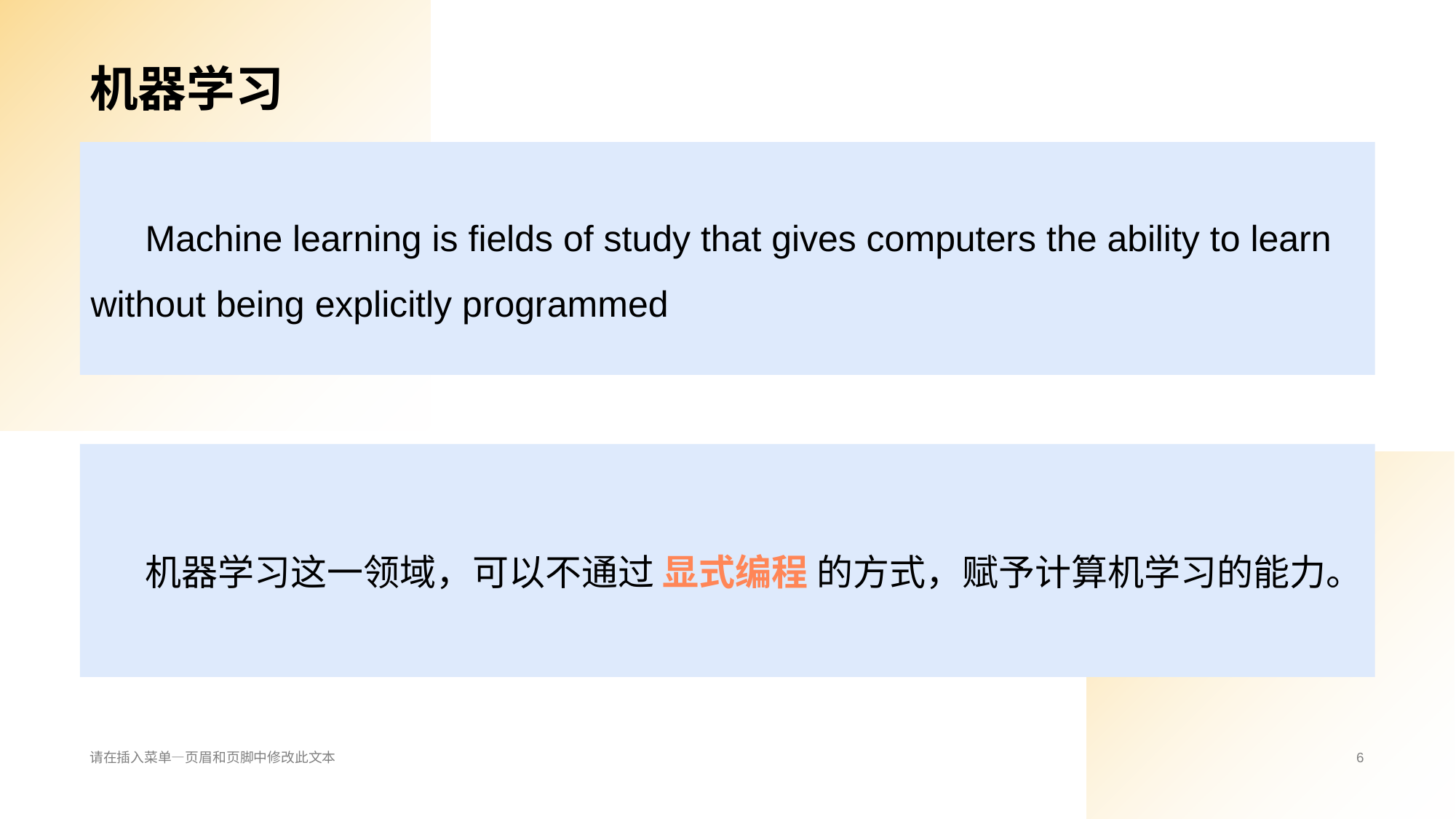

# 机器学习
Machine learning is fields of study that gives computers the ability to learn without being explicitly programmed
机器学习这一领域，可以不通过 显式编程 的方式，赋予计算机学习的能力。
请在插入菜单—页 眉和页脚中修改此文本
6